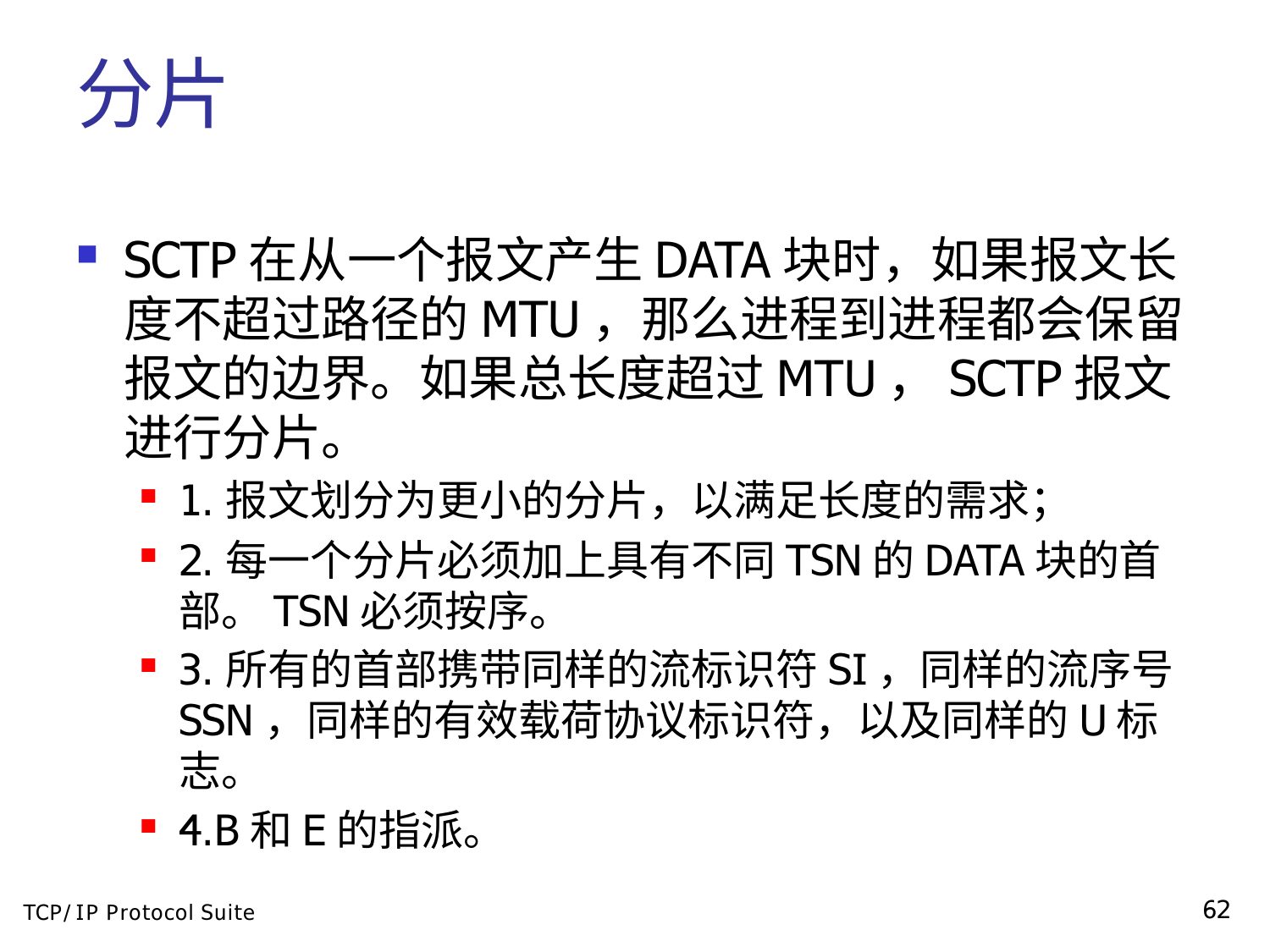

# 分片
SCTP在从一个报文产生DATA块时，如果报文长度不超过路径的MTU，那么进程到进程都会保留报文的边界。如果总长度超过MTU，SCTP报文进行分片。
1.报文划分为更小的分片，以满足长度的需求；
2.每一个分片必须加上具有不同TSN的DATA块的首部。TSN必须按序。
3.所有的首部携带同样的流标识符SI，同样的流序号SSN，同样的有效载荷协议标识符，以及同样的U标志。
4.B和E的指派。
62
TCP/IP Protocol Suite